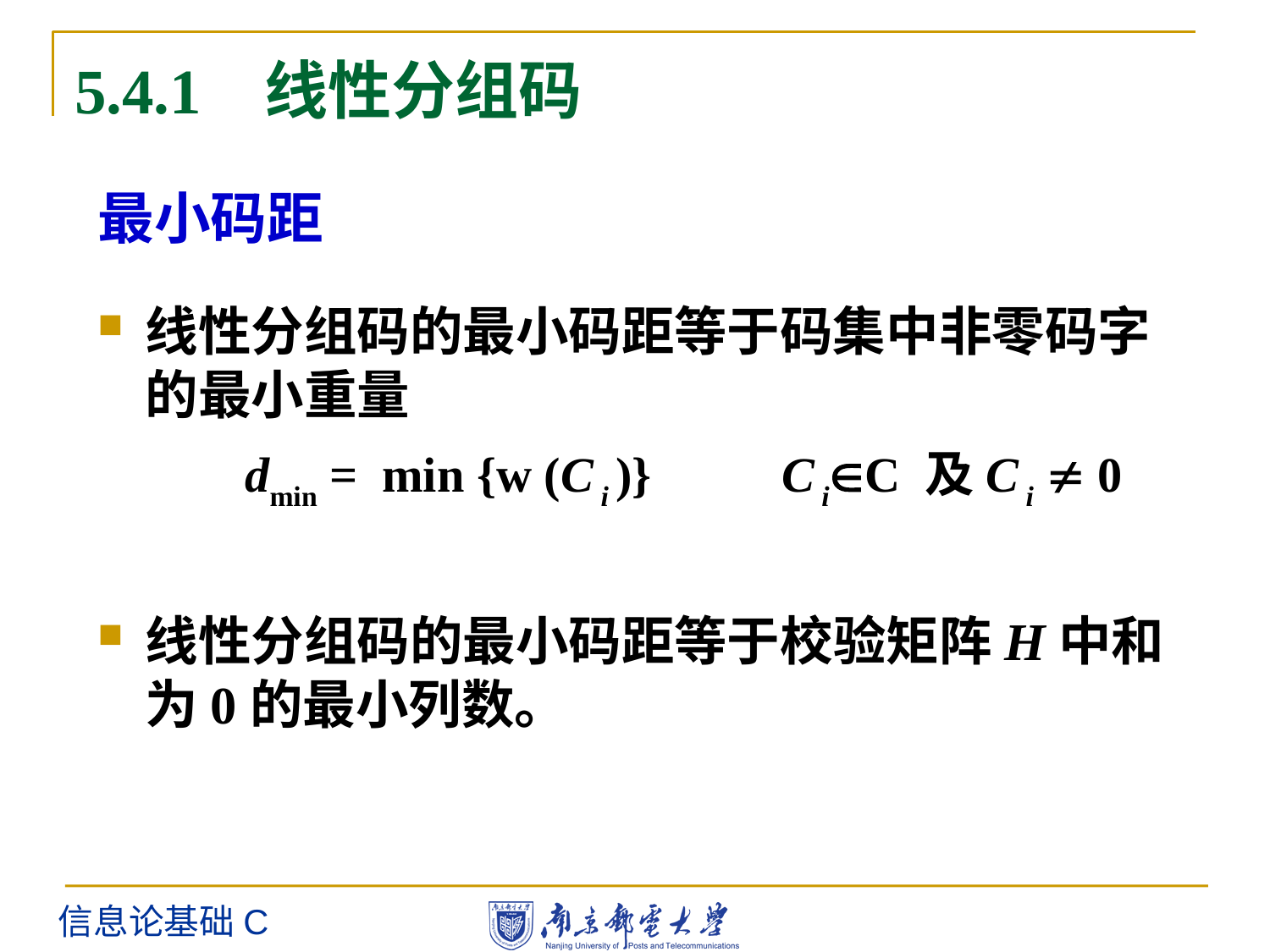

5.4.1   线性分组码
# 最小码距
线性分组码的最小码距等于码集中非零码字的最小重量
            dmin =  min {w (C i )}	    C i∈C 及C i ≠ 0

线性分组码的最小码距等于校验矩阵H中和为0的最小列数。
37